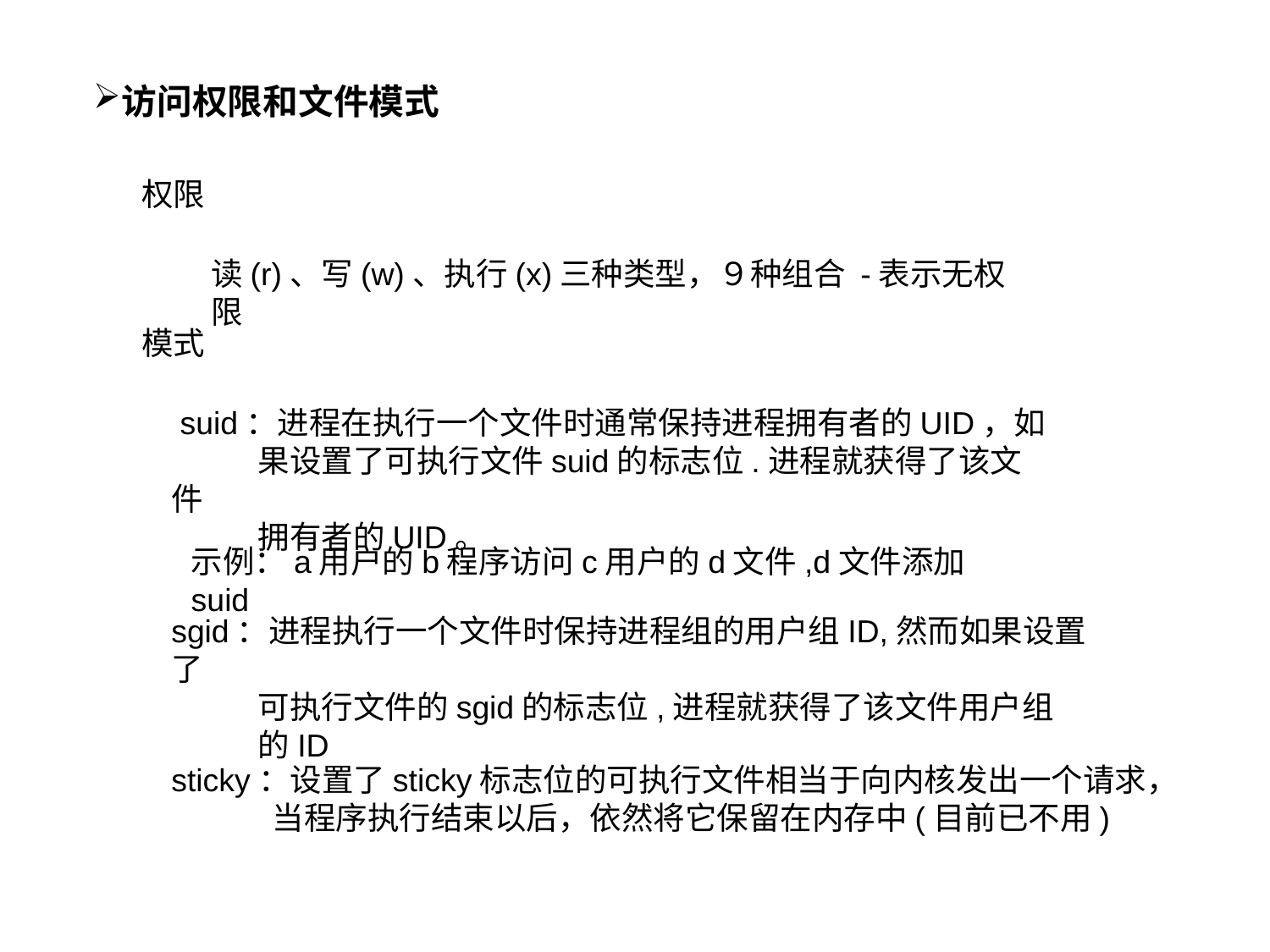

访问权限和文件模式
权限
读(r)、写(w)、执行(x)三种类型，９种组合 -表示无权限
模式
 suid：进程在执行一个文件时通常保持进程拥有者的UID，如
           果设置了可执行文件suid的标志位.进程就获得了该文件
           拥有者的UID。
示例：a用户的b程序访问c用户的d文件,d文件添加suid
sgid：进程执行一个文件时保持进程组的用户组ID,然而如果设置了
           可执行文件的sgid的标志位,进程就获得了该文件用户组
           的ID
sticky：设置了sticky标志位的可执行文件相当于向内核发出一个请求，
             当程序执行结束以后，依然将它保留在内存中(目前已不用)